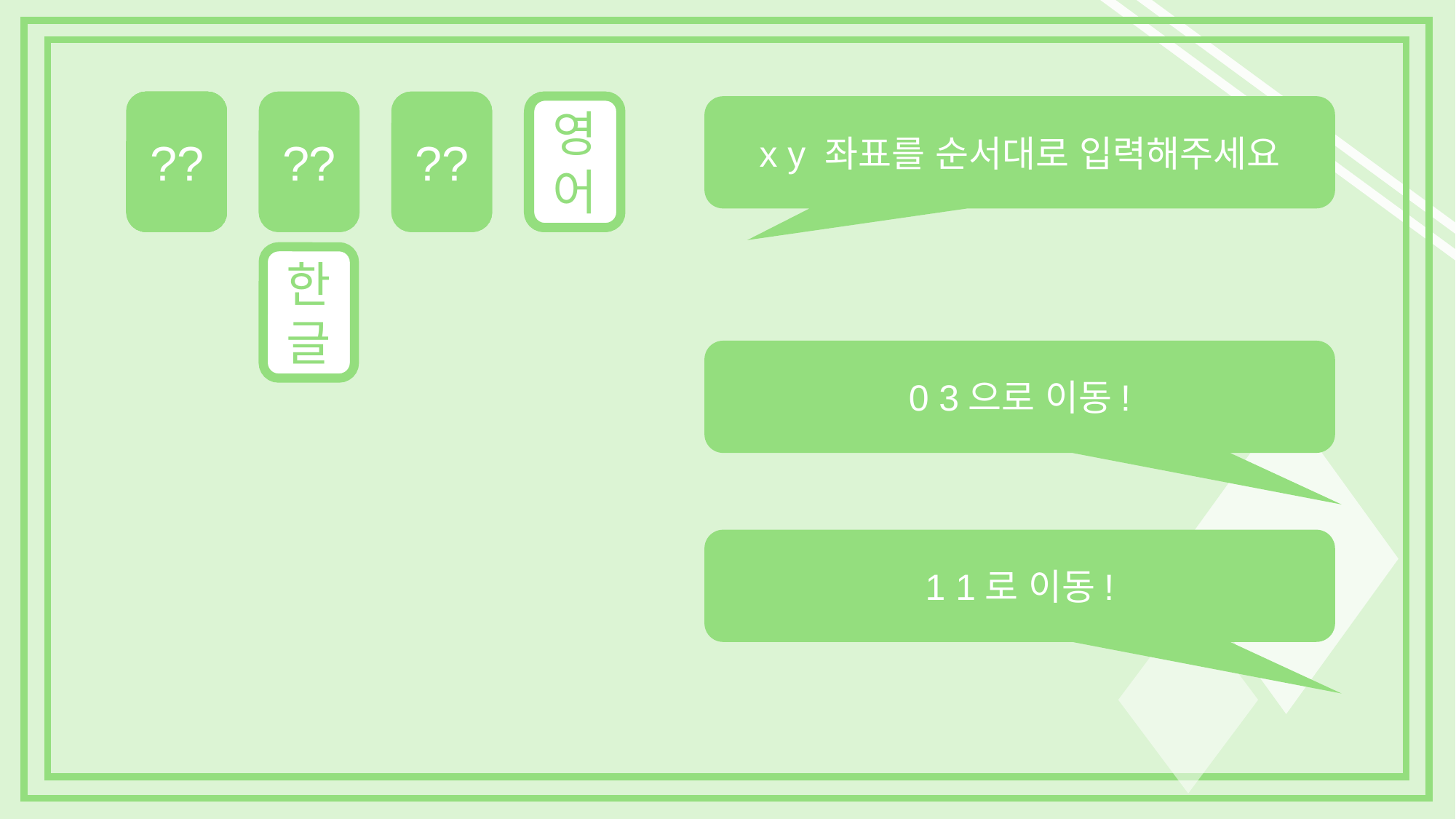

영
어
??
??
??
??
x y 좌표를 순서대로 입력해주세요
??
??
??
??
??
??
??
??
??
??
??
??
한글
0 3으로 이동!

1 1로 이동!